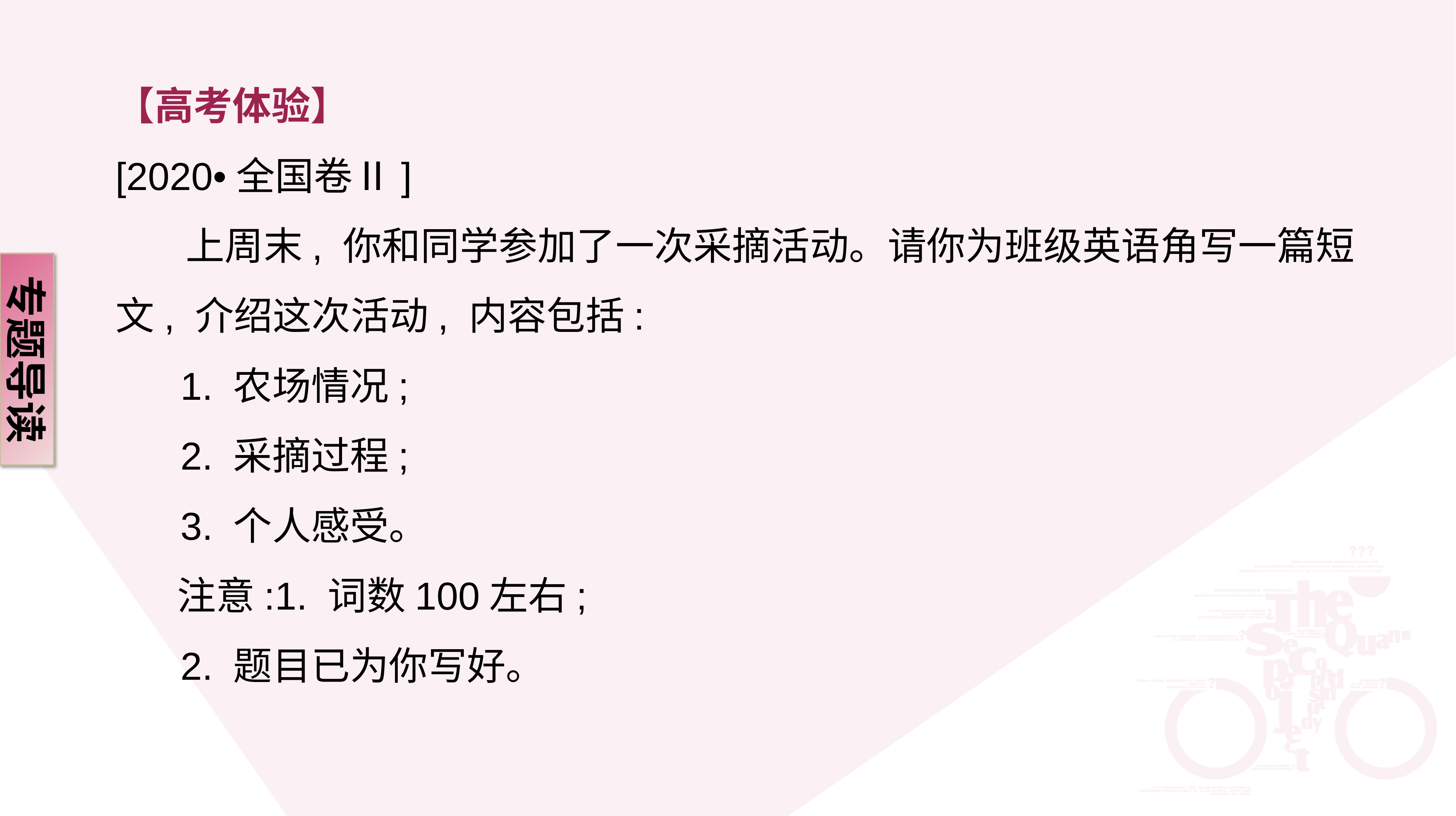

【高考体验】
[2020•全国卷Ⅱ]
       上周末, 你和同学参加了一次采摘活动。请你为班级英语角写一篇短文, 介绍这次活动, 内容包括:
      1. 农场情况;
      2. 采摘过程;
      3. 个人感受。
      注意:1. 词数100左右;
      2. 题目已为你写好。
专题导读